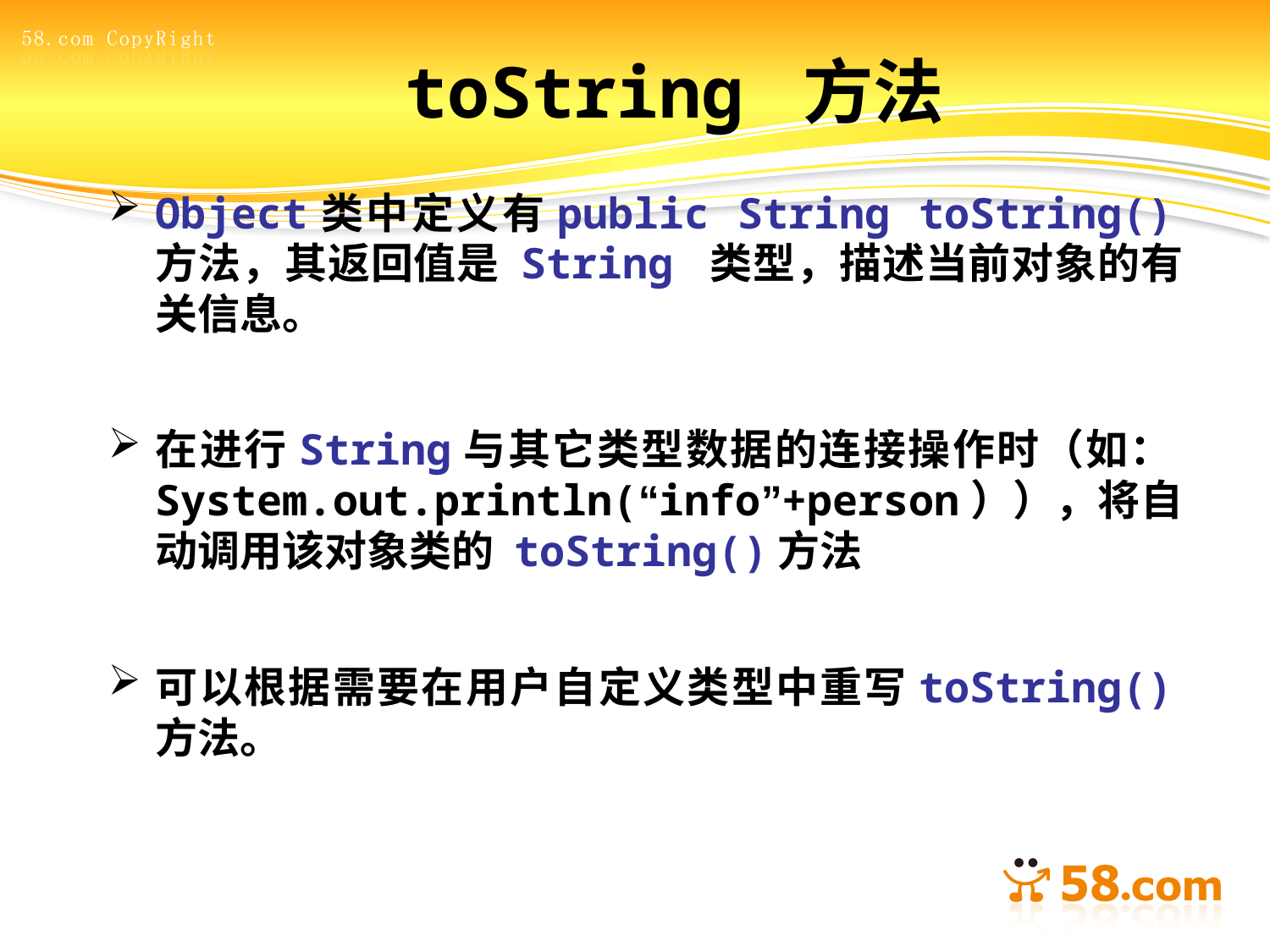

toString 方法
Object类中定义有public String toString()方法，其返回值是 String 类型，描述当前对象的有关信息。

在进行String与其它类型数据的连接操作时（如：System.out.println(“info”+person）），将自动调用该对象类的 toString()方法

可以根据需要在用户自定义类型中重写toString()方法。